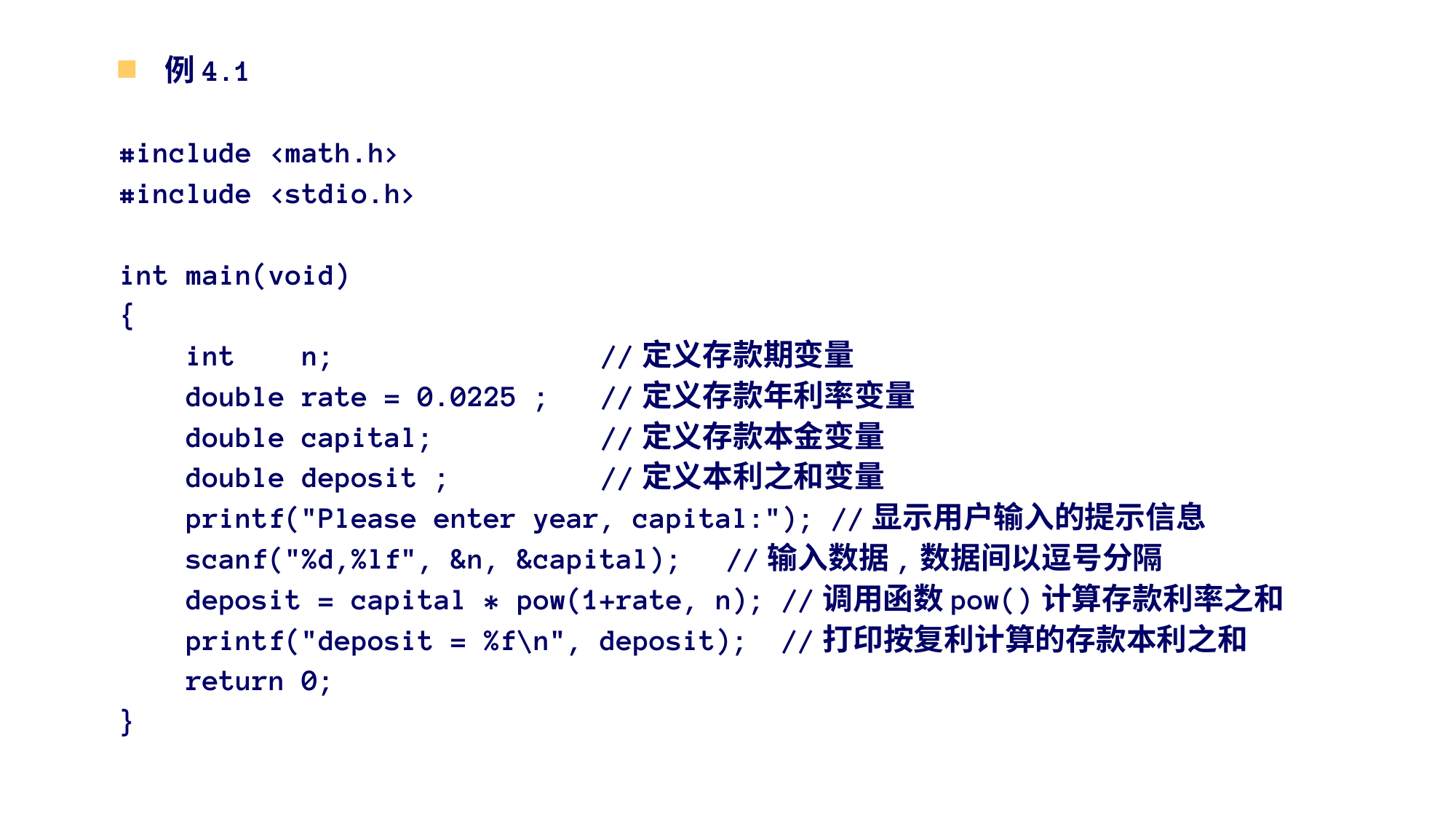

例4.1

#include <math.h>
#include <stdio.h>

int main(void)
{
    int    n;               	//定义存款期变量
    double rate = 0.0225 ;  	//定义存款年利率变量
    double capital;         	//定义存款本金变量
    double deposit ;        	//定义本利之和变量
    printf("Please enter year, capital:"); //显示用户输入的提示信息
    scanf("%d,%lf", &n, &capital);	 //输入数据,数据间以逗号分隔
    deposit = capital * pow(1+rate, n); //调用函数pow()计算存款利率之和
    printf("deposit = %f\n", deposit);  //打印按复利计算的存款本利之和
    return 0;
}